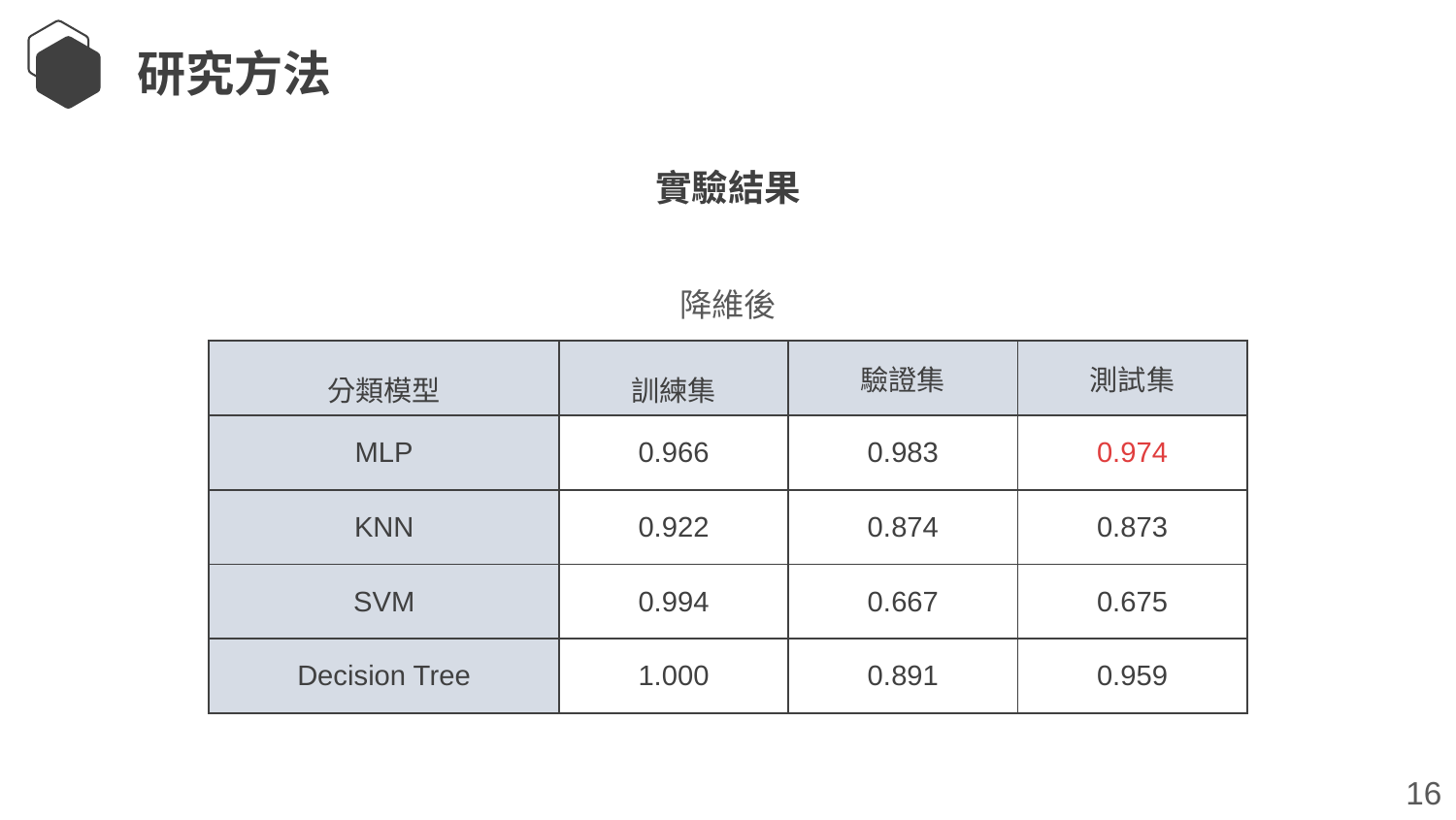

研究方法
實驗結果
降維後
| 分類模型 | 訓練集 | 驗證集 | 測試集 |
| --- | --- | --- | --- |
| MLP | 0.966 | 0.983 | 0.974 |
| KNN | 0.922 | 0.874 | 0.873 |
| SVM | 0.994 | 0.667 | 0.675 |
| Decision Tree | 1.000 | 0.891 | 0.959 |
16